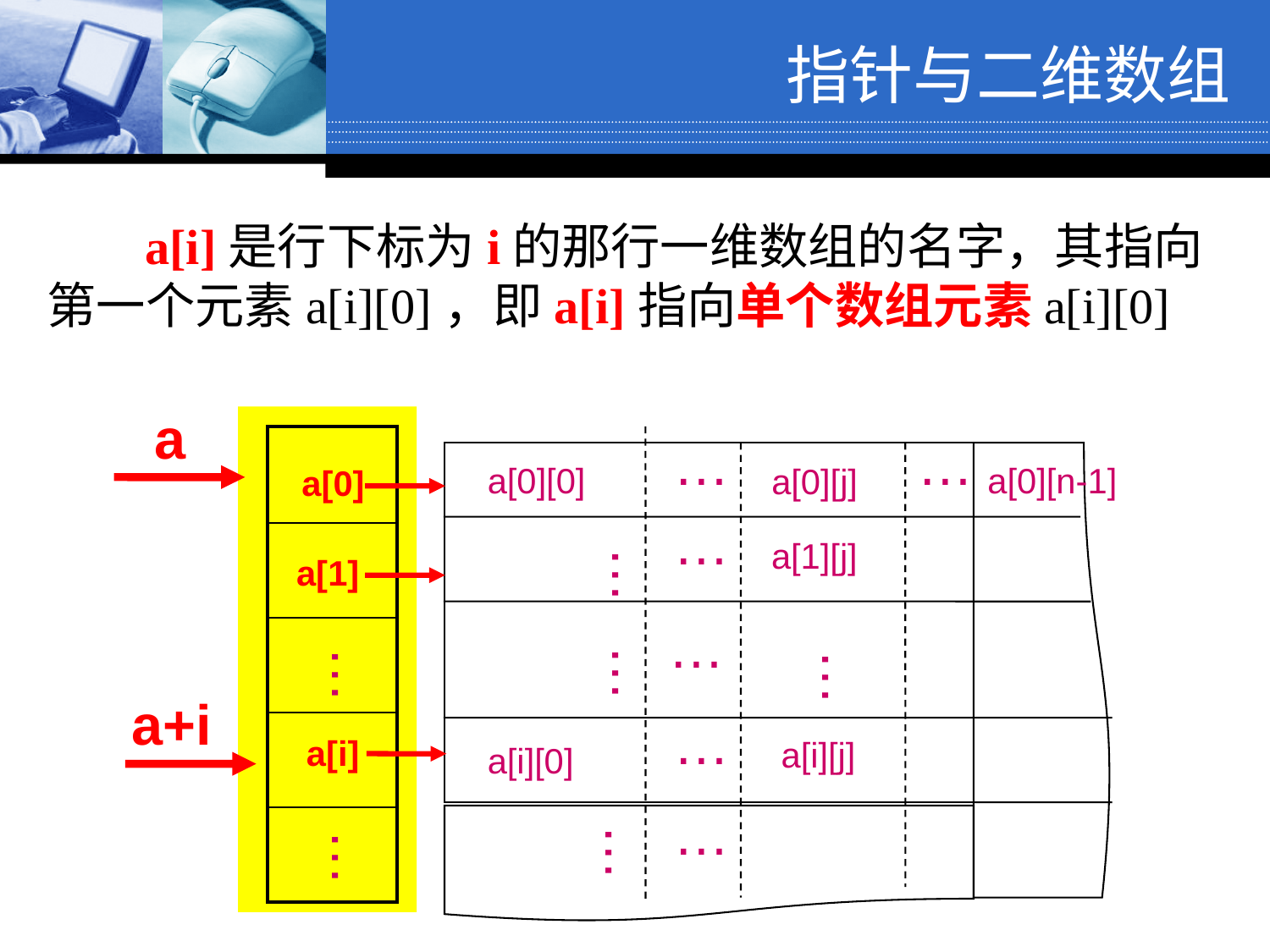

指针与二维数组
a[i]是行下标为i的那行一维数组的名字，其指向第一个元素a[i][0]，即a[i]指向单个数组元素a[i][0]
a

…
…
|  |
| --- |
|  |
|  |
|  |
|  |

a[0][0]
a[0][n-1]
a[0][j]
a[0]

…

a[1][j]
…
a[1]

…
…
…
…
a+i
…

a[i]
a[i][j]
a[i][0]

…

…
…